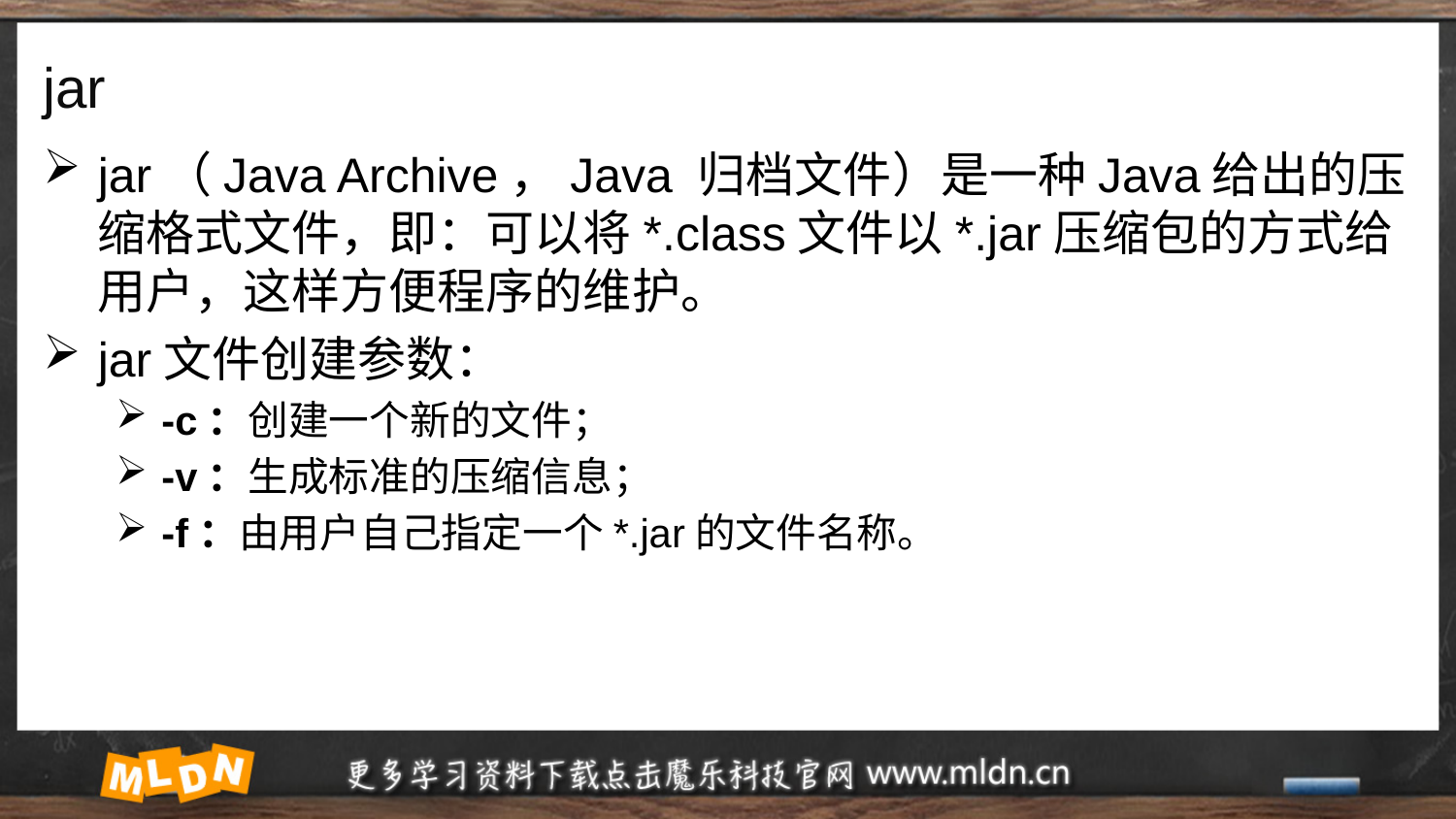

# jar
jar（Java Archive，Java 归档文件）是一种Java给出的压缩格式文件，即：可以将*.class文件以*.jar压缩包的方式给用户，这样方便程序的维护。
jar文件创建参数：
-c：创建一个新的文件；
-v：生成标准的压缩信息；
-f：由用户自己指定一个*.jar的文件名称。